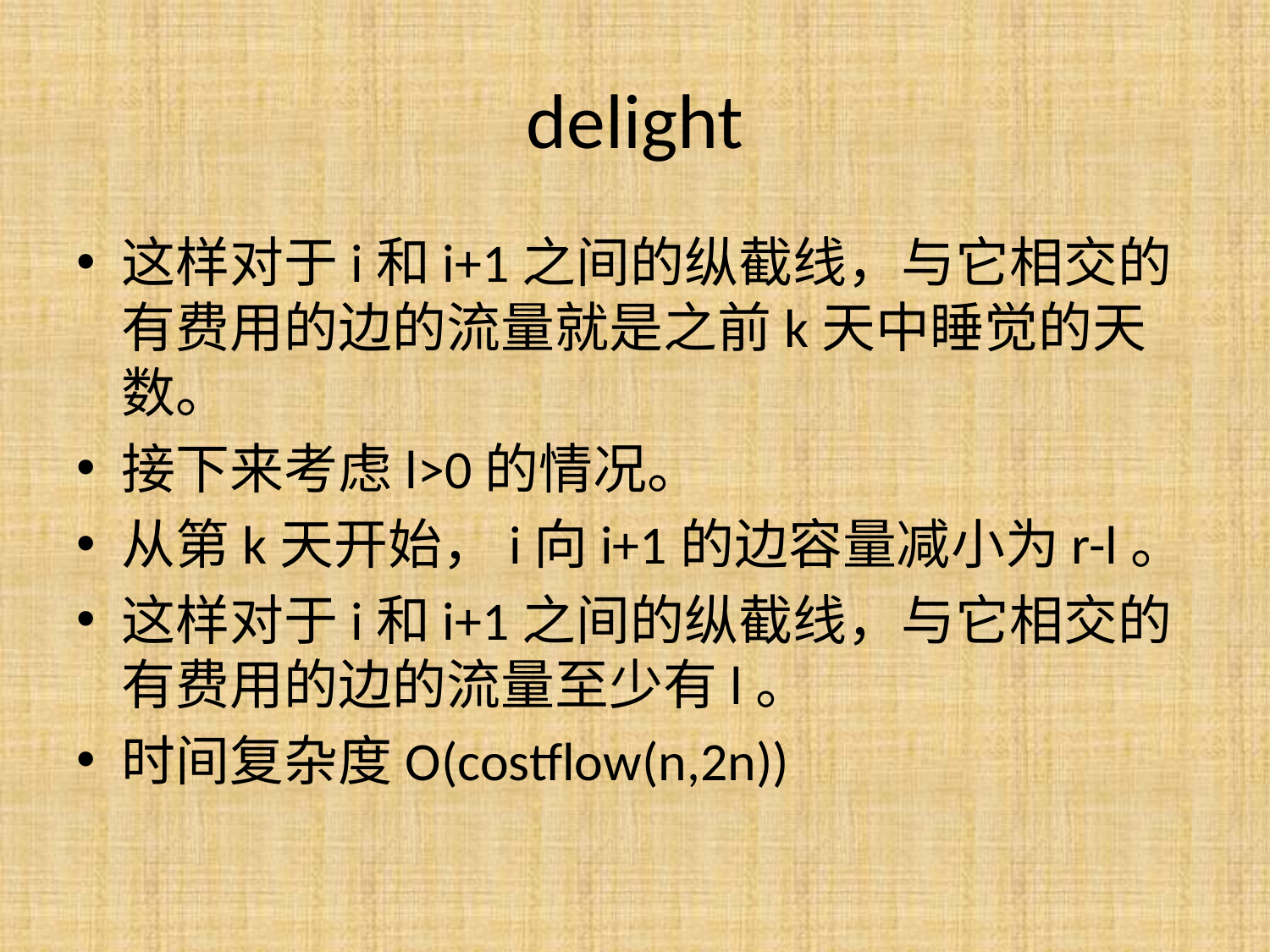

# delight
这样对于i和i+1之间的纵截线，与它相交的有费用的边的流量就是之前k天中睡觉的天数。
接下来考虑l>0的情况。
从第k天开始，i向i+1的边容量减小为r-l。
这样对于i和i+1之间的纵截线，与它相交的有费用的边的流量至少有l。
时间复杂度O(costflow(n,2n))